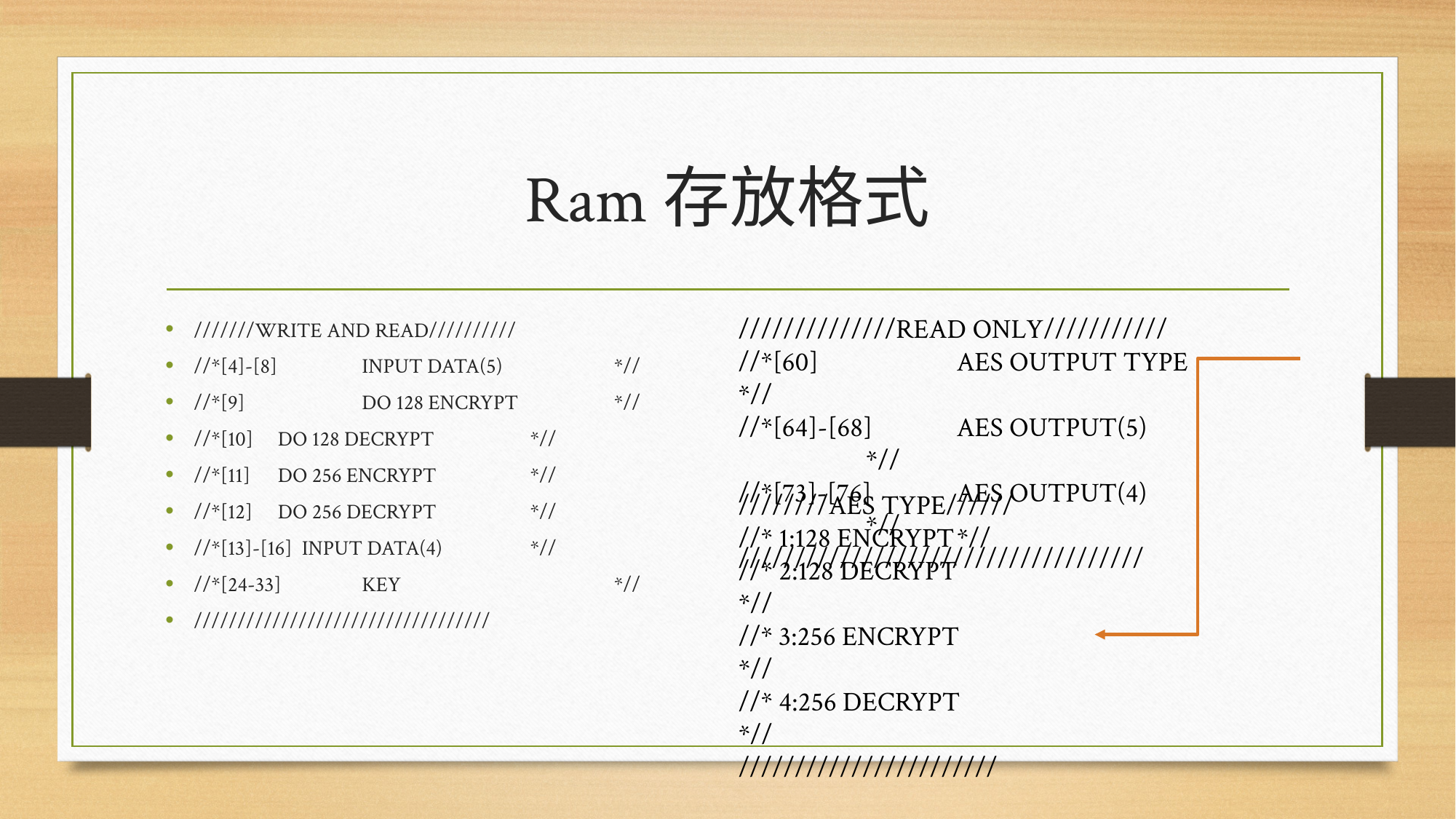

# Ram存放格式
//////////////READ ONLY///////////
//*[60] 		AES OUTPUT TYPE        *//
//*[64]-[68] 	AES OUTPUT(5)          	   *//
//*[73]-[76] 	AES OUTPUT(4)          	   *//
////////////////////////////////////
///////WRITE AND READ//////////
//*[4]-[8] 	INPUT DATA(5)            	*//
//*[9]	  	DO 128 ENCRYPT     	*//
//*[10]	DO 128 DECRYPT        	*//
//*[11]	DO 256 ENCRYPT        	*//
//*[12]	DO 256 DECRYPT        	*//
//*[13]-[16]  INPUT DATA(4)        	*//
//*[24-33]	KEY                  	  	*//
//////////////////////////////////
////////AES TYPE//////
//* 1:128 ENCRYPT	*//
//* 2:128 DECRYPT	*//
//* 3:256 ENCRYPT	*//
//* 4:256 DECRYPT	*//
///////////////////////